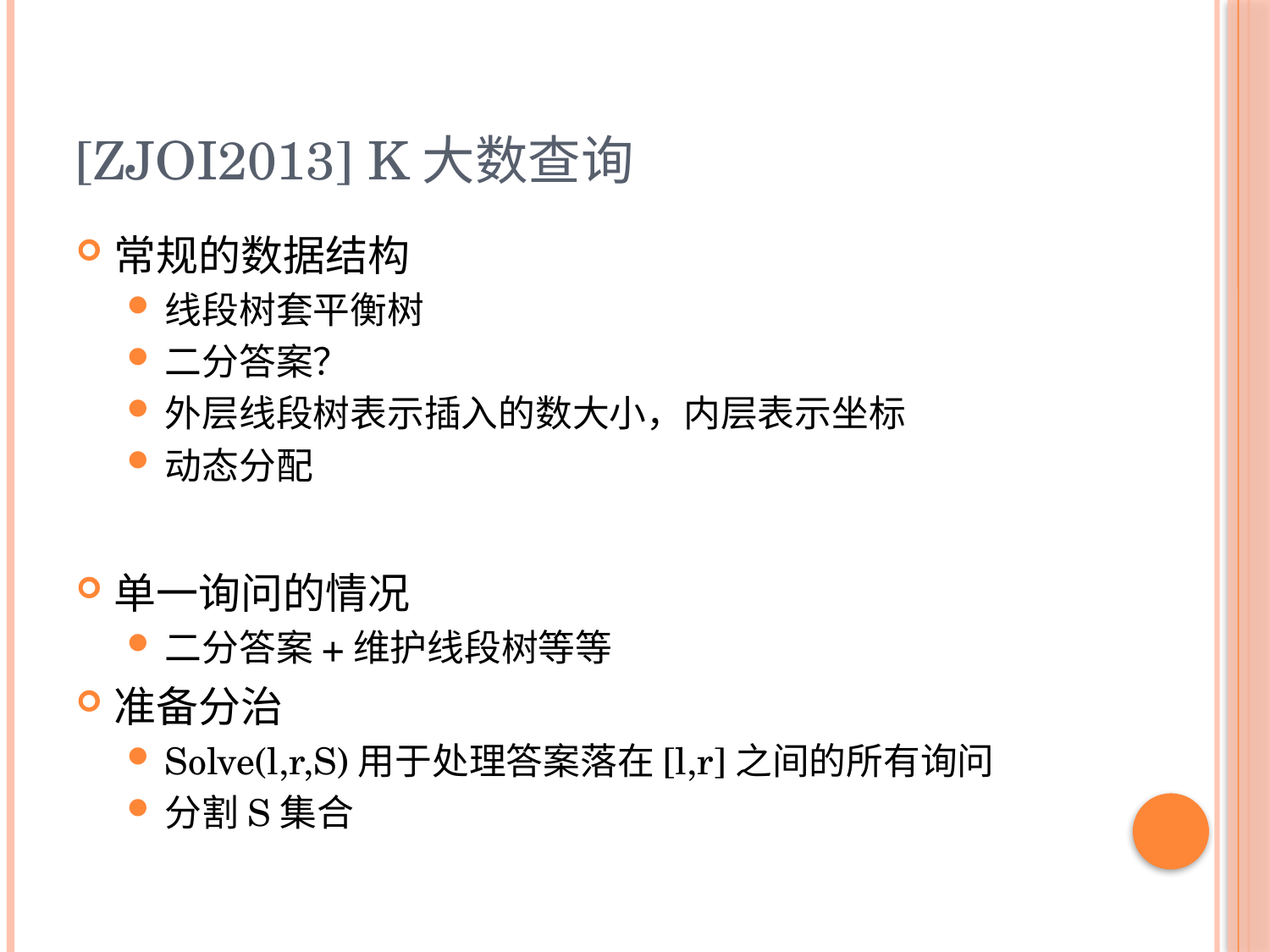

# [ZJOI2013] K大数查询
常规的数据结构
线段树套平衡树
二分答案？
外层线段树表示插入的数大小，内层表示坐标
动态分配

单一询问的情况
二分答案+维护线段树等等
准备分治
Solve(l,r,S)用于处理答案落在[l,r]之间的所有询问
分割S集合